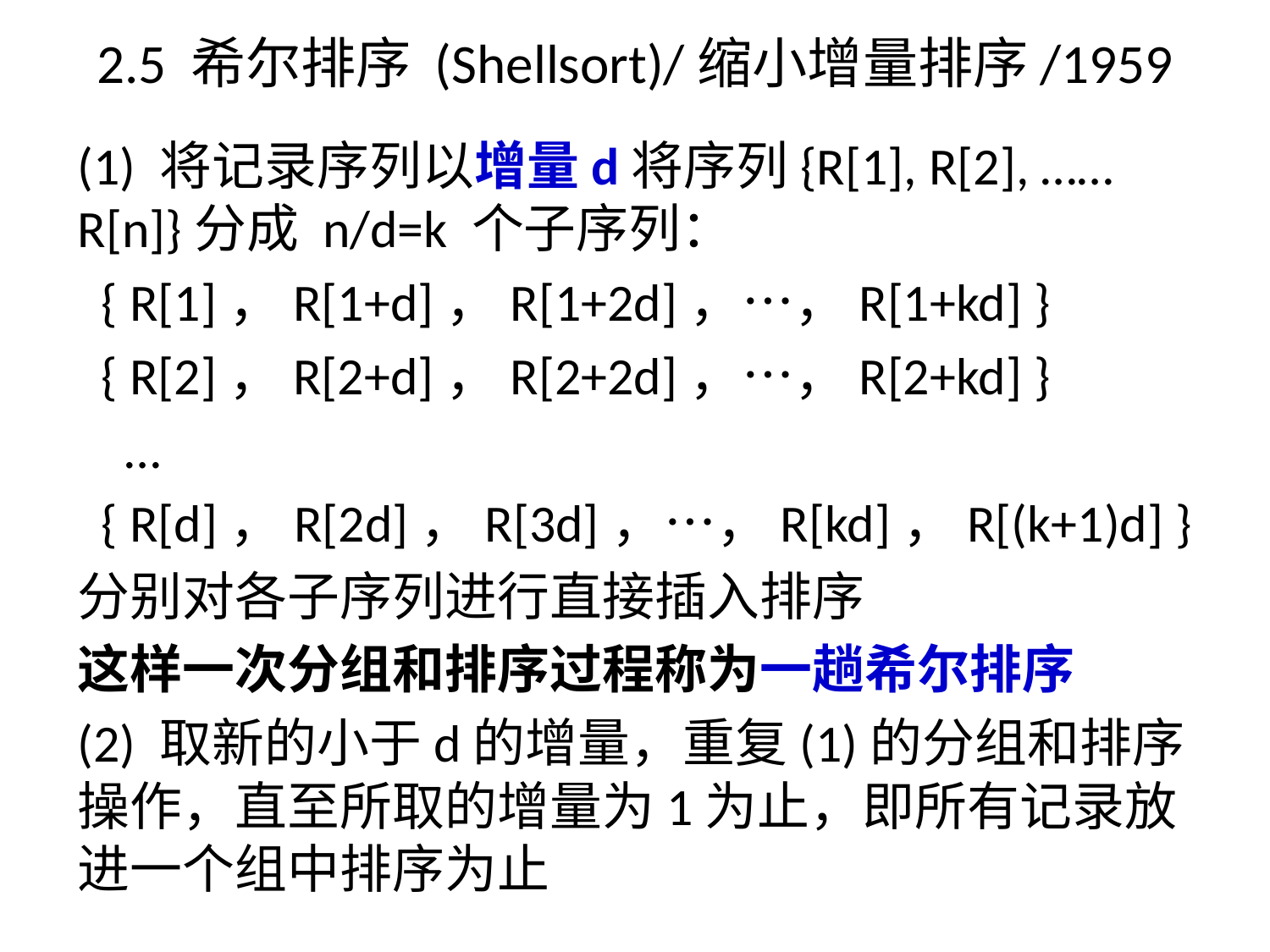

# 2.5 希尔排序 (Shellsort)/缩小增量排序/1959
(1) 将记录序列以增量d将序列{R[1], R[2], …… R[n]}分成 n/d=k 个子序列：
  { R[1]，R[1+d]，R[1+2d]，…，R[1+kd] }
  { R[2]，R[2+d]，R[2+2d]，…，R[2+kd] }
    …
  { R[d]，R[2d]，R[3d]，…，R[kd]，R[(k+1)d] }
分别对各子序列进行直接插入排序
这样一次分组和排序过程称为一趟希尔排序
(2) 取新的小于d的增量，重复(1)的分组和排序操作，直至所取的增量为1为止，即所有记录放进一个组中排序为止